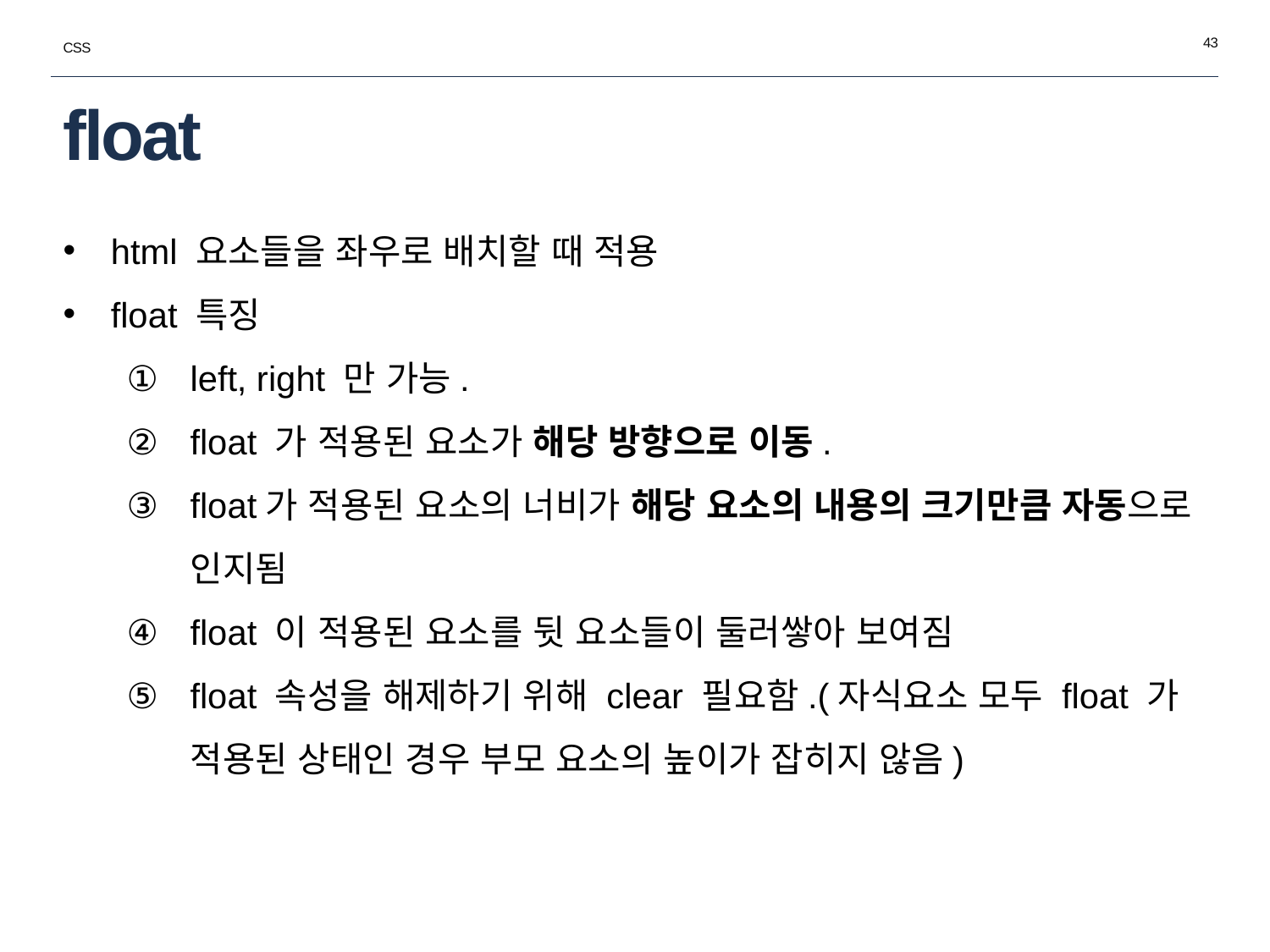

43
CSS
# float
html 요소들을 좌우로 배치할 때 적용
float 특징
left, right 만 가능.
float 가 적용된 요소가 해당 방향으로 이동.
float가 적용된 요소의 너비가 해당 요소의 내용의 크기만큼 자동으로 인지됨
float 이 적용된 요소를 뒷 요소들이 둘러쌓아 보여짐
float 속성을 해제하기 위해 clear 필요함.(자식요소 모두 float 가 적용된 상태인 경우 부모 요소의 높이가 잡히지 않음)